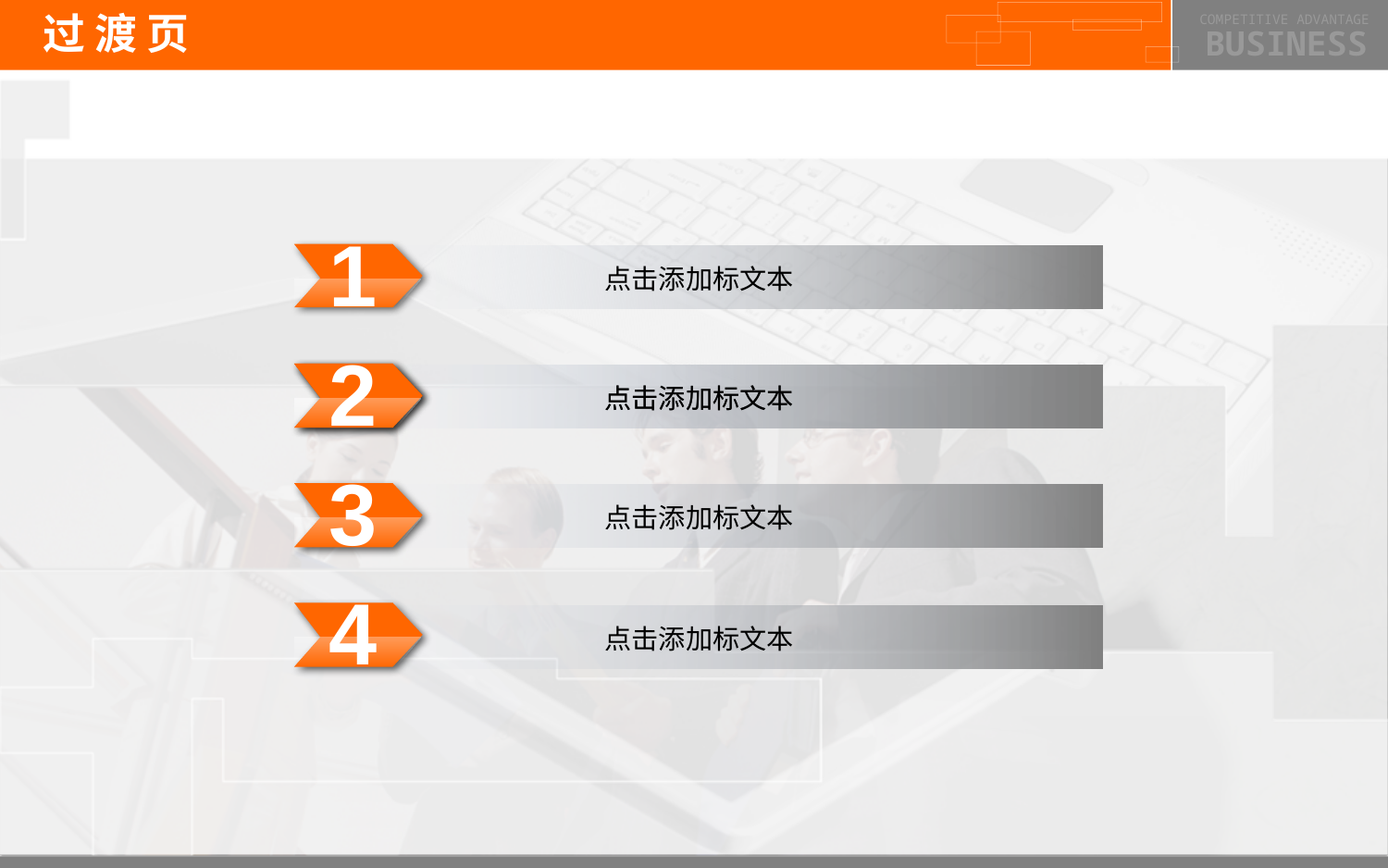

过 渡 页
1

点击添加标文本
2

点击添加标文本
3

点击添加标文本
4

点击添加标文本
1

点击添加标文本